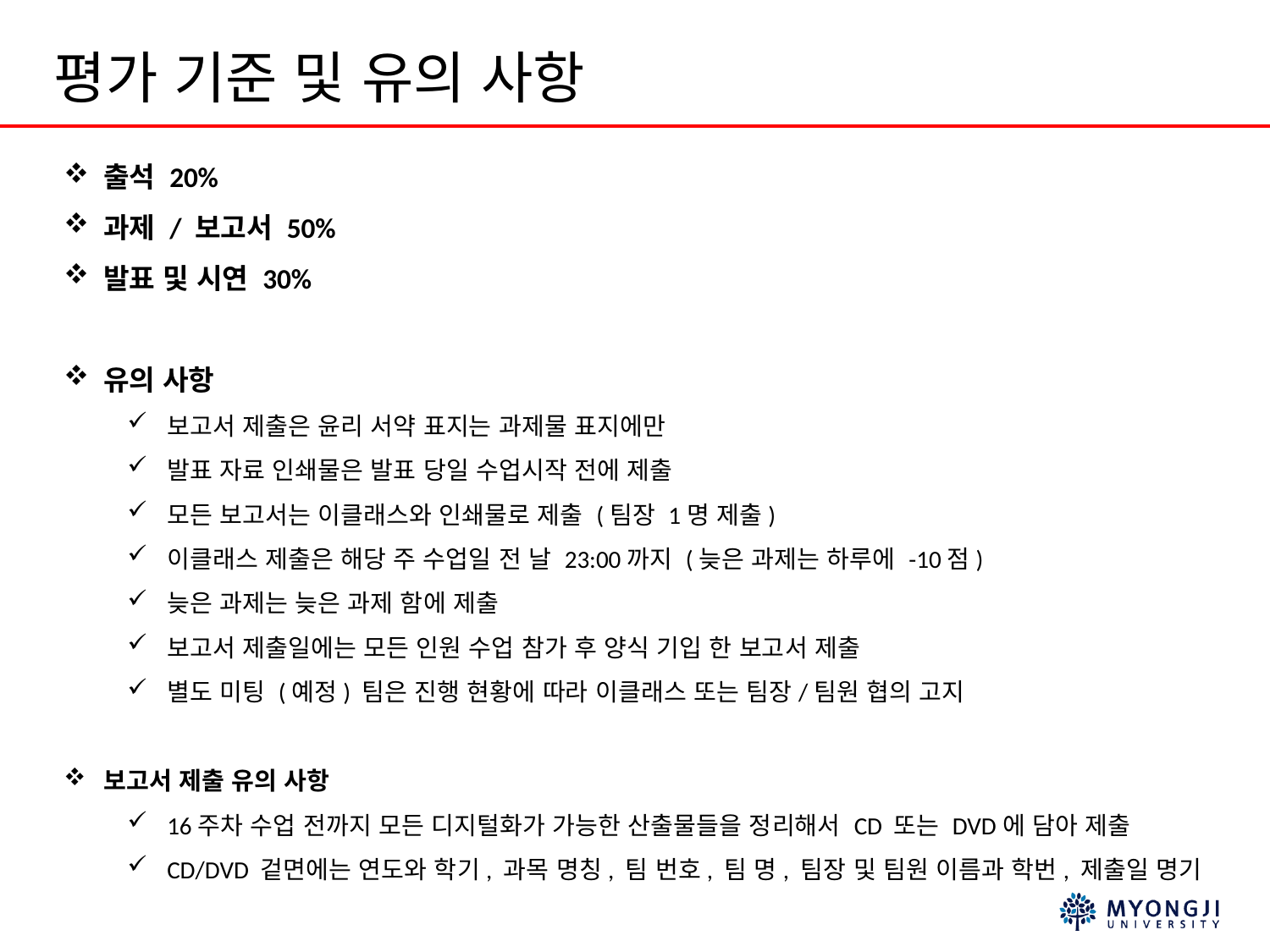

평가 기준 및 유의 사항
출석 20%
과제 / 보고서 50%
발표 및 시연 30%

유의 사항
보고서 제출은 윤리 서약 표지는 과제물 표지에만
발표 자료 인쇄물은 발표 당일 수업시작 전에 제출
모든 보고서는 이클래스와 인쇄물로 제출 (팀장 1명 제출)
이클래스 제출은 해당 주 수업일 전 날 23:00까지 (늦은 과제는 하루에 -10점)
늦은 과제는 늦은 과제 함에 제출
보고서 제출일에는 모든 인원 수업 참가 후 양식 기입 한 보고서 제출
별도 미팅 (예정) 팀은 진행 현황에 따라 이클래스 또는 팀장/팀원 협의 고지

보고서 제출 유의 사항
16주차 수업 전까지 모든 디지털화가 가능한 산출물들을 정리해서 CD 또는 DVD에 담아 제출
CD/DVD 겉면에는 연도와 학기, 과목 명칭, 팀 번호, 팀 명, 팀장 및 팀원 이름과 학번, 제출일 명기